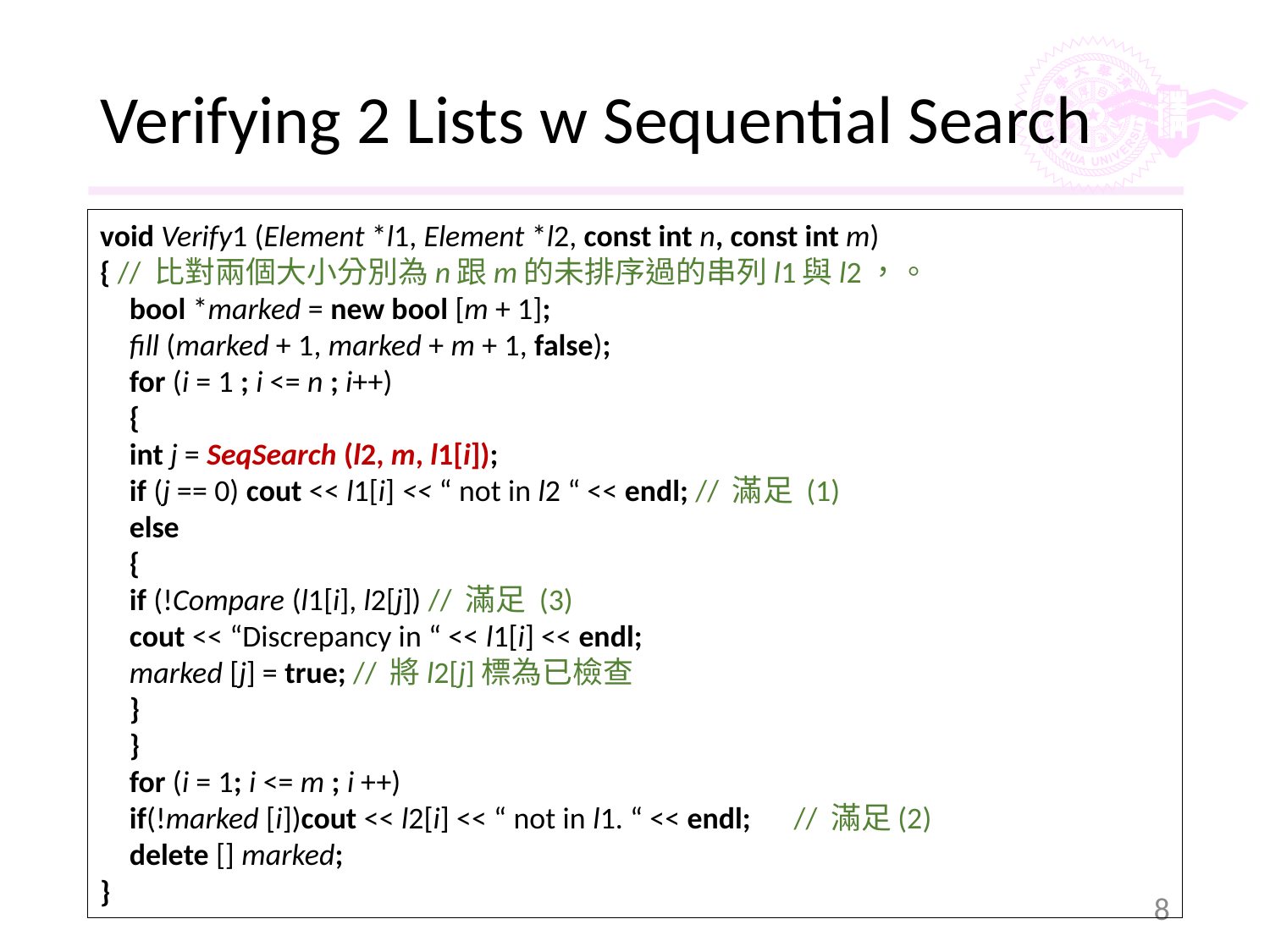

# Verifying 2 Lists w Sequential Search
void Verify1 (Element *l1, Element *l2, const int n, const int m)
{ // 比對兩個大小分別為n跟m的未排序過的串列l1與l2，。
	bool *marked = new bool [m + 1];
	fill (marked + 1, marked + m + 1, false);
for (i = 1 ; i <= n ; i++)
	{
		int j = SeqSearch (l2, m, l1[i]);
		if (j == 0) cout << l1[i] << “ not in l2 “ << endl; // 滿足 (1)
		else
		{
			if (!Compare (l1[i], l2[j]) // 滿足 (3)
				cout << “Discrepancy in “ << l1[i] << endl;
			marked [j] = true; // 將l2[j]標為已檢查
		}
	}
	for (i = 1; i <= m ; i ++)
		if(!marked [i])cout << l2[i] << “ not in l1. “ << endl;　// 滿足(2)
	delete [] marked;
}
8